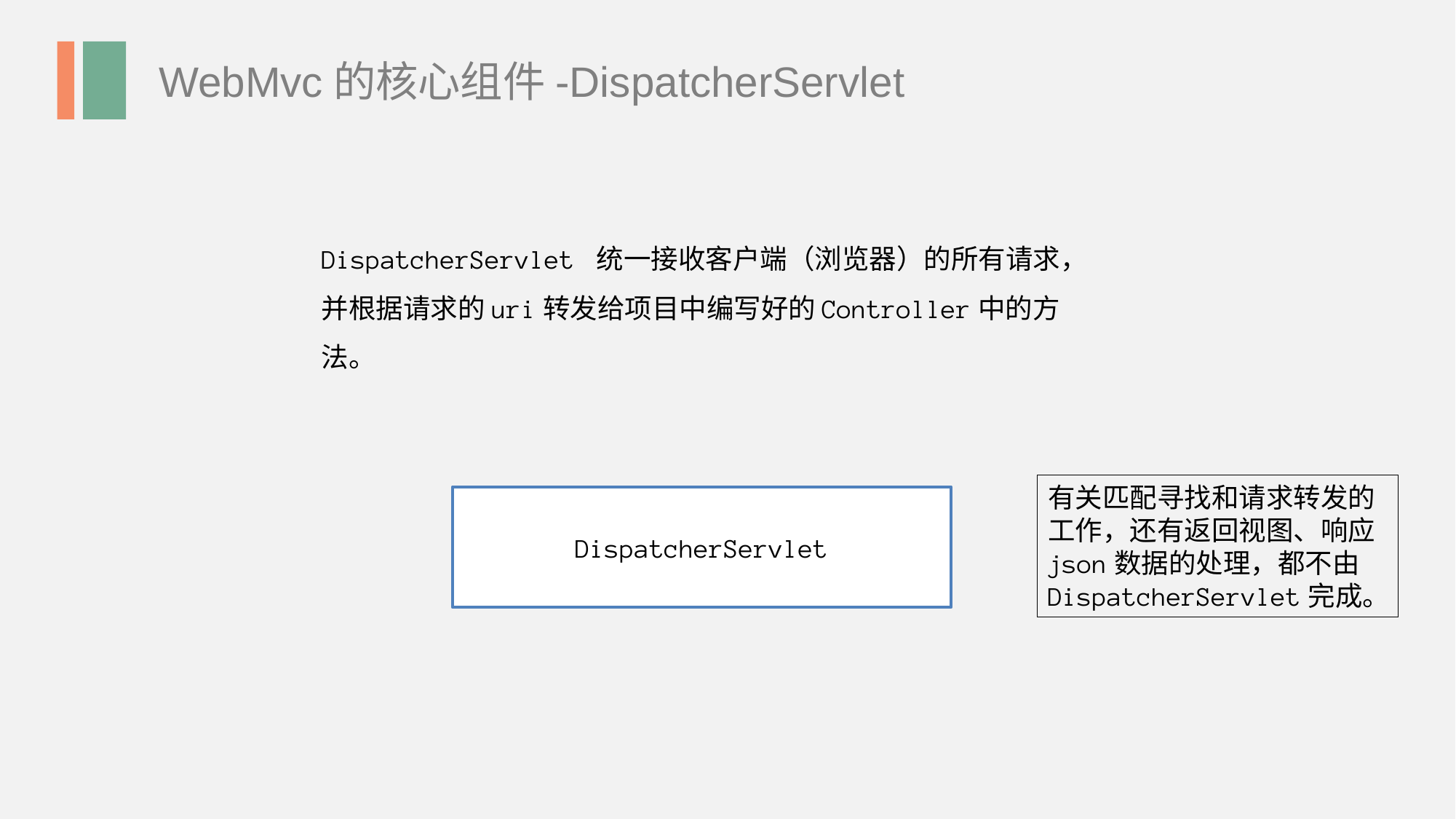

WebMvc的核心组件-DispatcherServlet
DispatcherServlet 统一接收客户端（浏览器）的所有请求，并根据请求的uri转发给项目中编写好的Controller中的方法。
有关匹配寻找和请求转发的工作，还有返回视图、响应json数据的处理，都不由DispatcherServlet完成。
DispatcherServlet